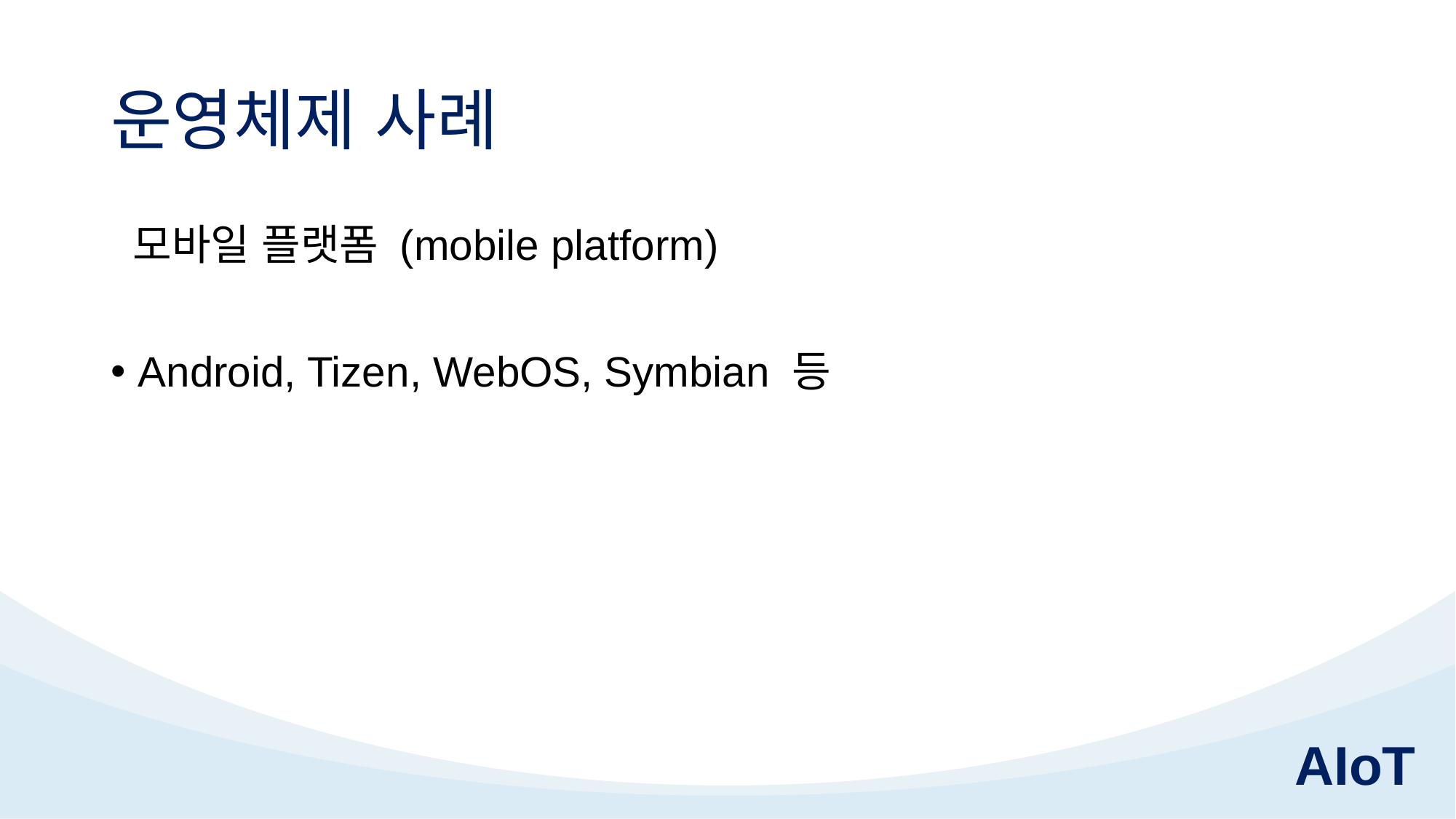

# 운영체제 사례
 모바일 플랫폼 (mobile platform)

Android, Tizen, WebOS, Symbian 등